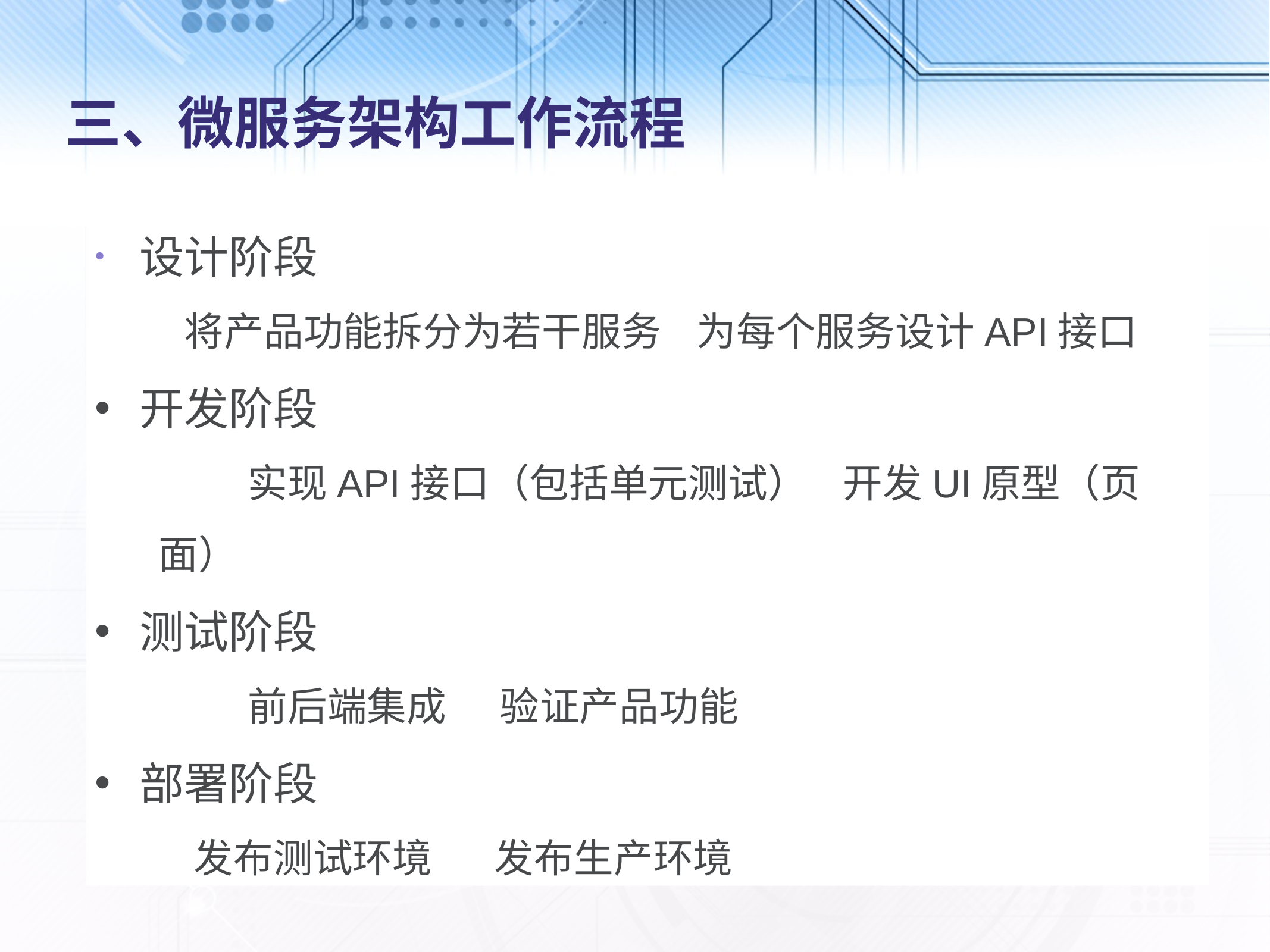

# 三、微服务架构工作流程
设计阶段
 	将产品功能拆分为若干服务    为每个服务设计API接口
开发阶段
	实现API接口（包括单元测试）    开发UI原型（页面）
测试阶段
	前后端集成      验证产品功能
部署阶段
          发布测试环境       发布生产环境